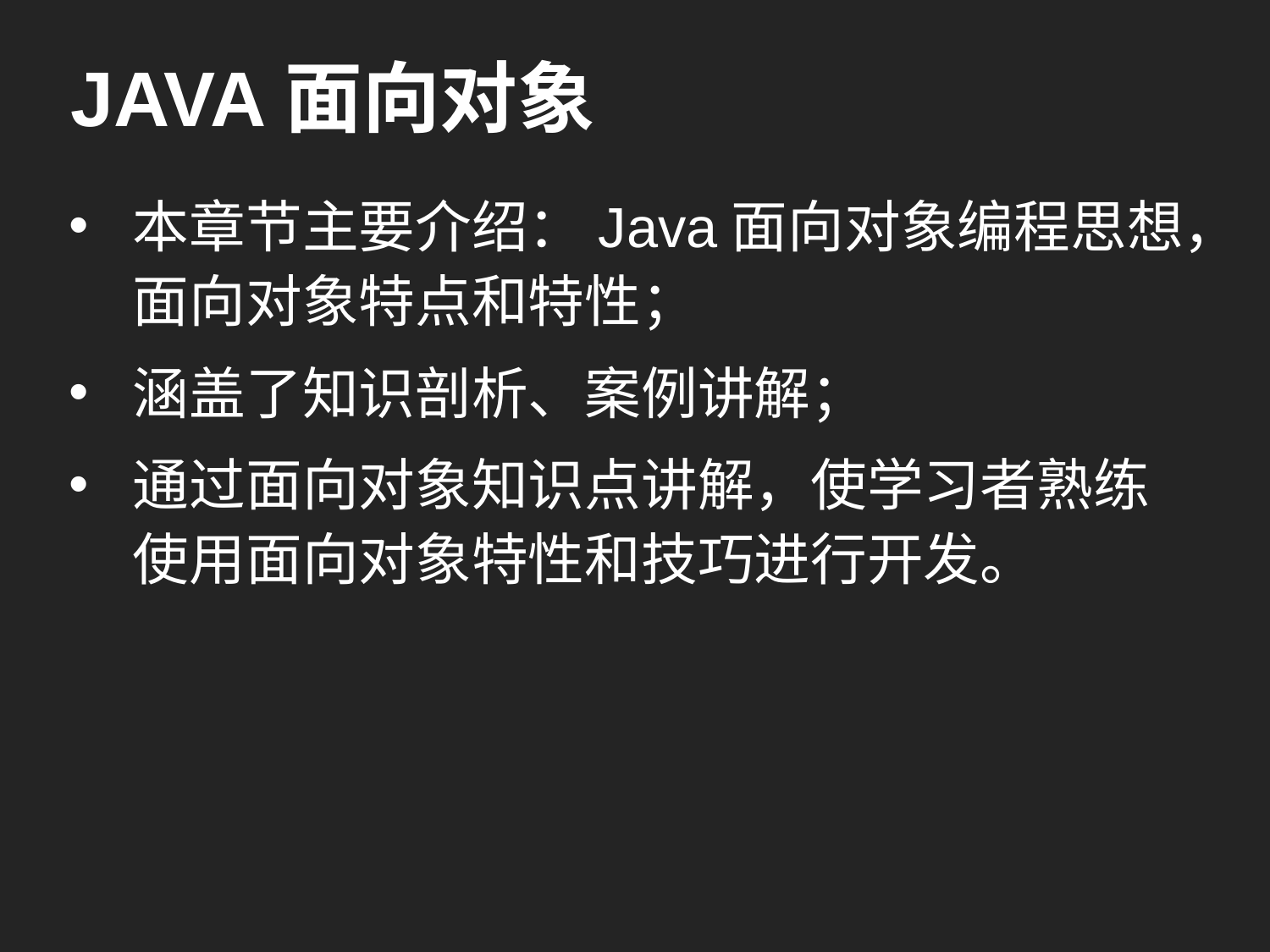

# JAVA面向对象
本章节主要介绍：Java面向对象编程思想，面向对象特点和特性；
涵盖了知识剖析、案例讲解；
通过面向对象知识点讲解，使学习者熟练使用面向对象特性和技巧进行开发。